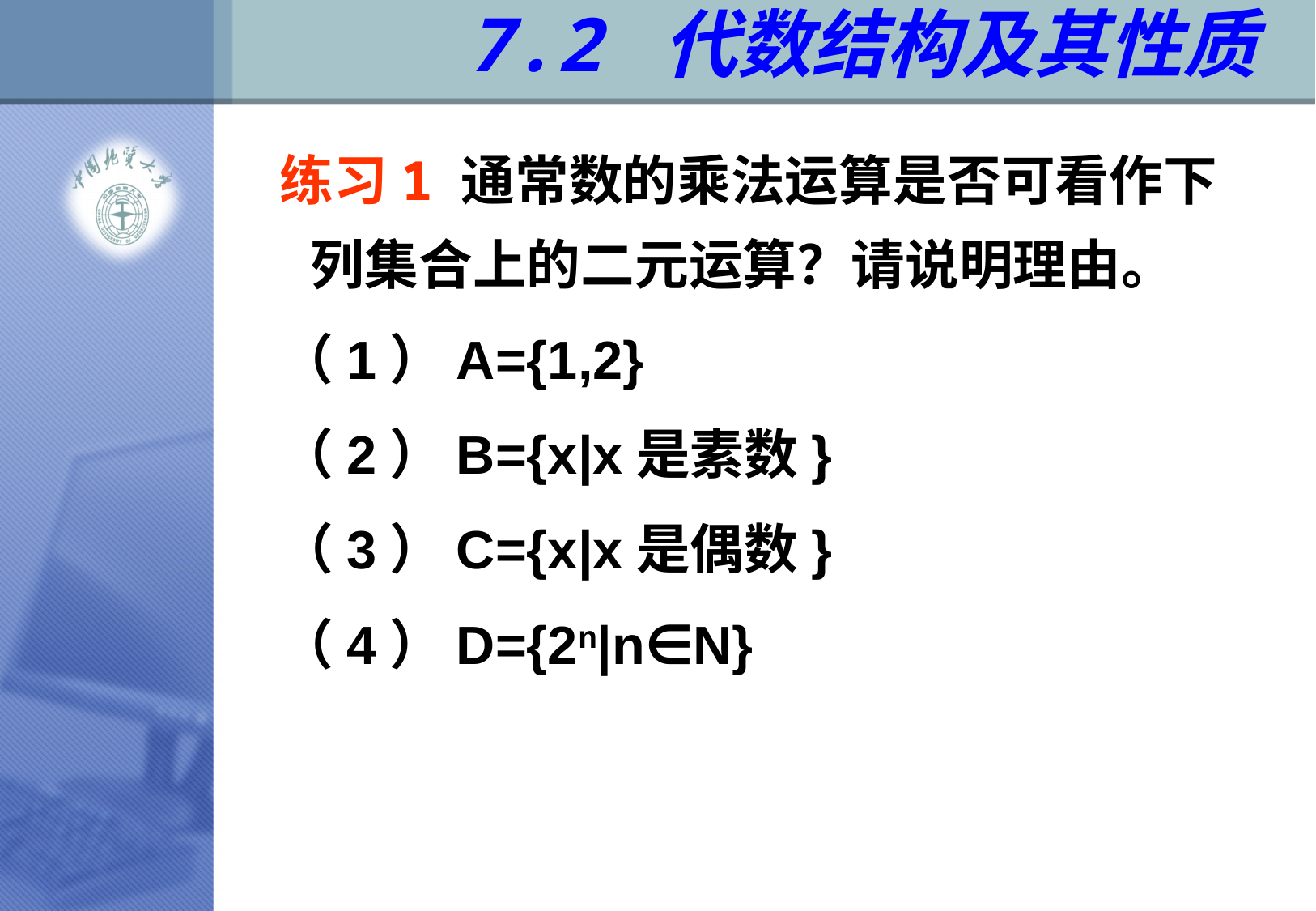

# 7.2 代数结构及其性质
   练习1 通常数的乘法运算是否可看作下列集合上的二元运算？请说明理由。
   （1）A={1,2}
   （2）B={x|x是素数}
   （3）C={x|x是偶数}
   （4）D={2n|n∈N}